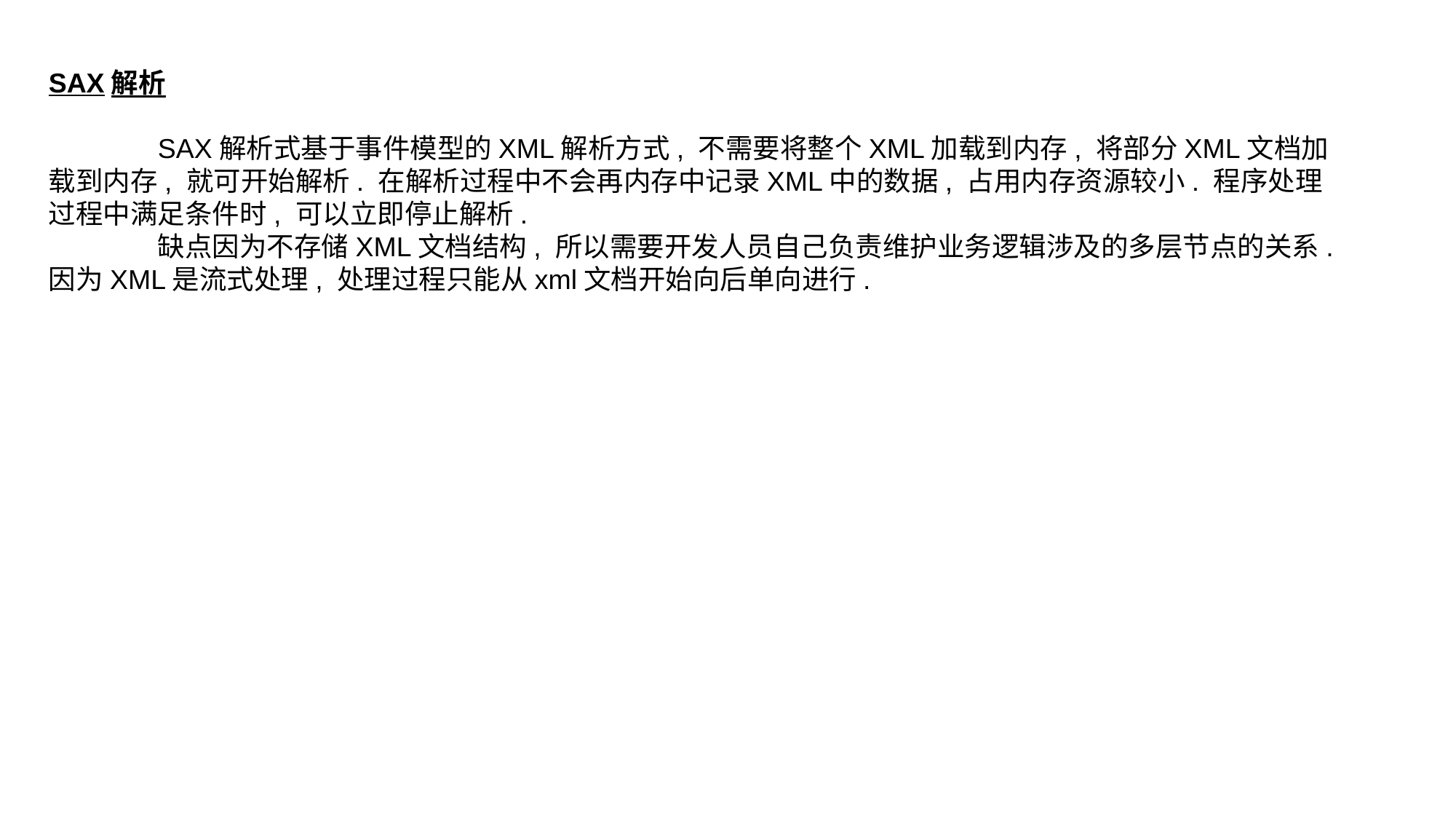

SAX解析

	SAX解析式基于事件模型的XML解析方式, 不需要将整个XML加载到内存, 将部分XML文档加载到内存, 就可开始解析. 在解析过程中不会再内存中记录XML中的数据, 占用内存资源较小. 程序处理过程中满足条件时, 可以立即停止解析.
	缺点因为不存储XML文档结构, 所以需要开发人员自己负责维护业务逻辑涉及的多层节点的关系.因为XML是流式处理, 处理过程只能从xml文档开始向后单向进行.